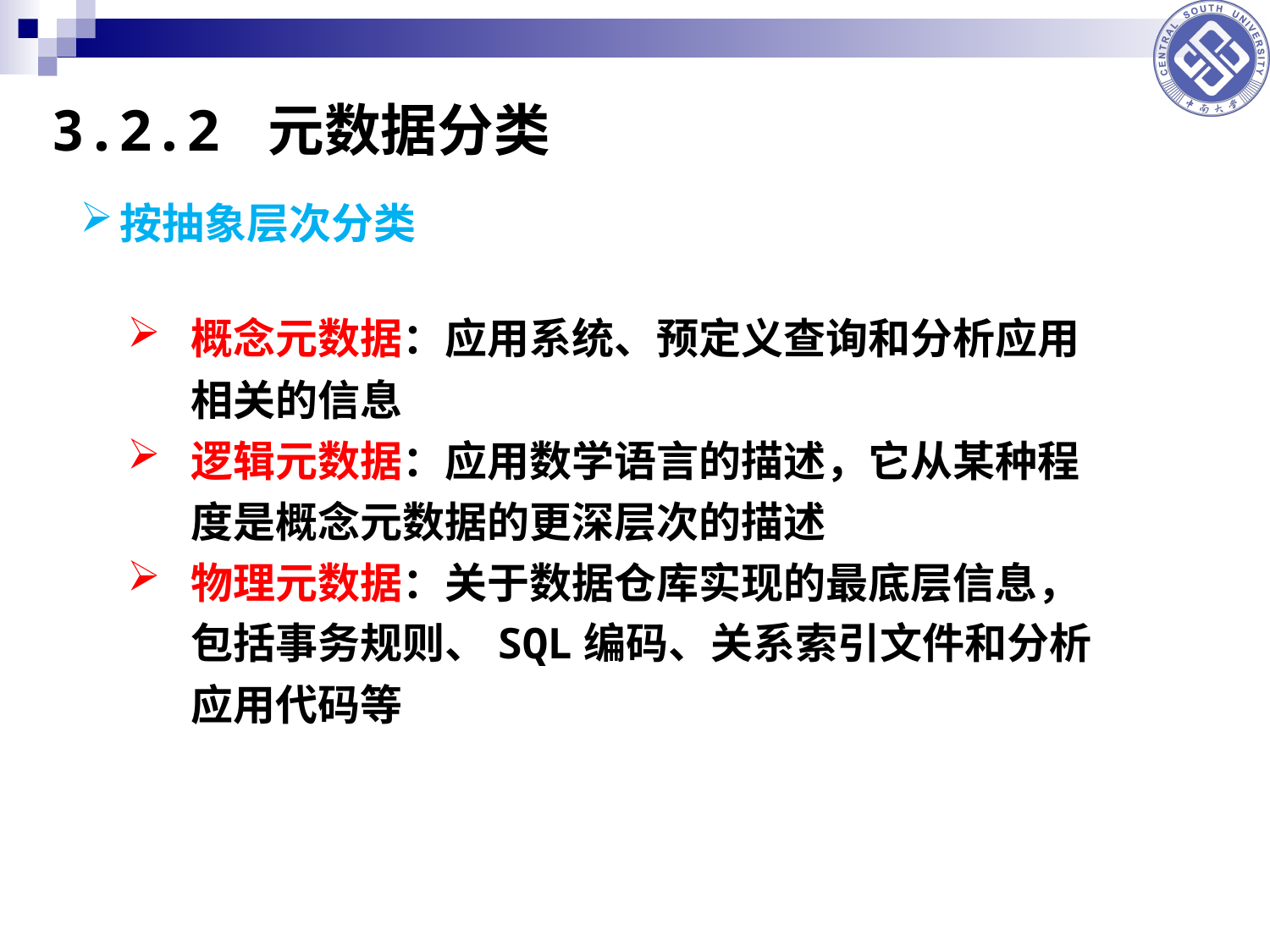

3.2.2 元数据分类
按抽象层次分类
概念元数据：应用系统、预定义查询和分析应用相关的信息
逻辑元数据：应用数学语言的描述，它从某种程度是概念元数据的更深层次的描述
物理元数据：关于数据仓库实现的最底层信息，包括事务规则、SQL编码、关系索引文件和分析应用代码等